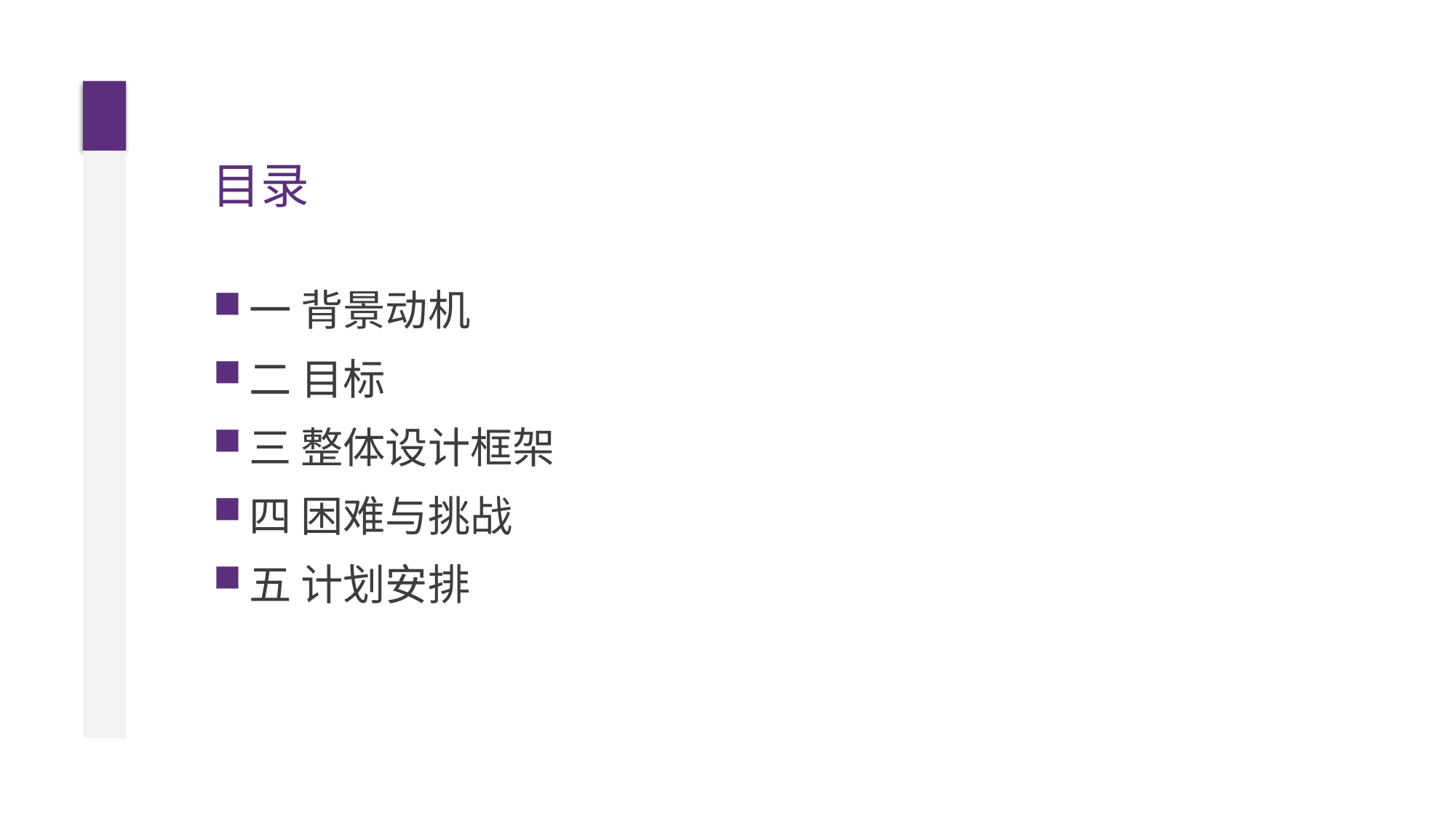

# 目录
一 背景动机
二 目标
三 整体设计框架
四 困难与挑战
五 计划安排